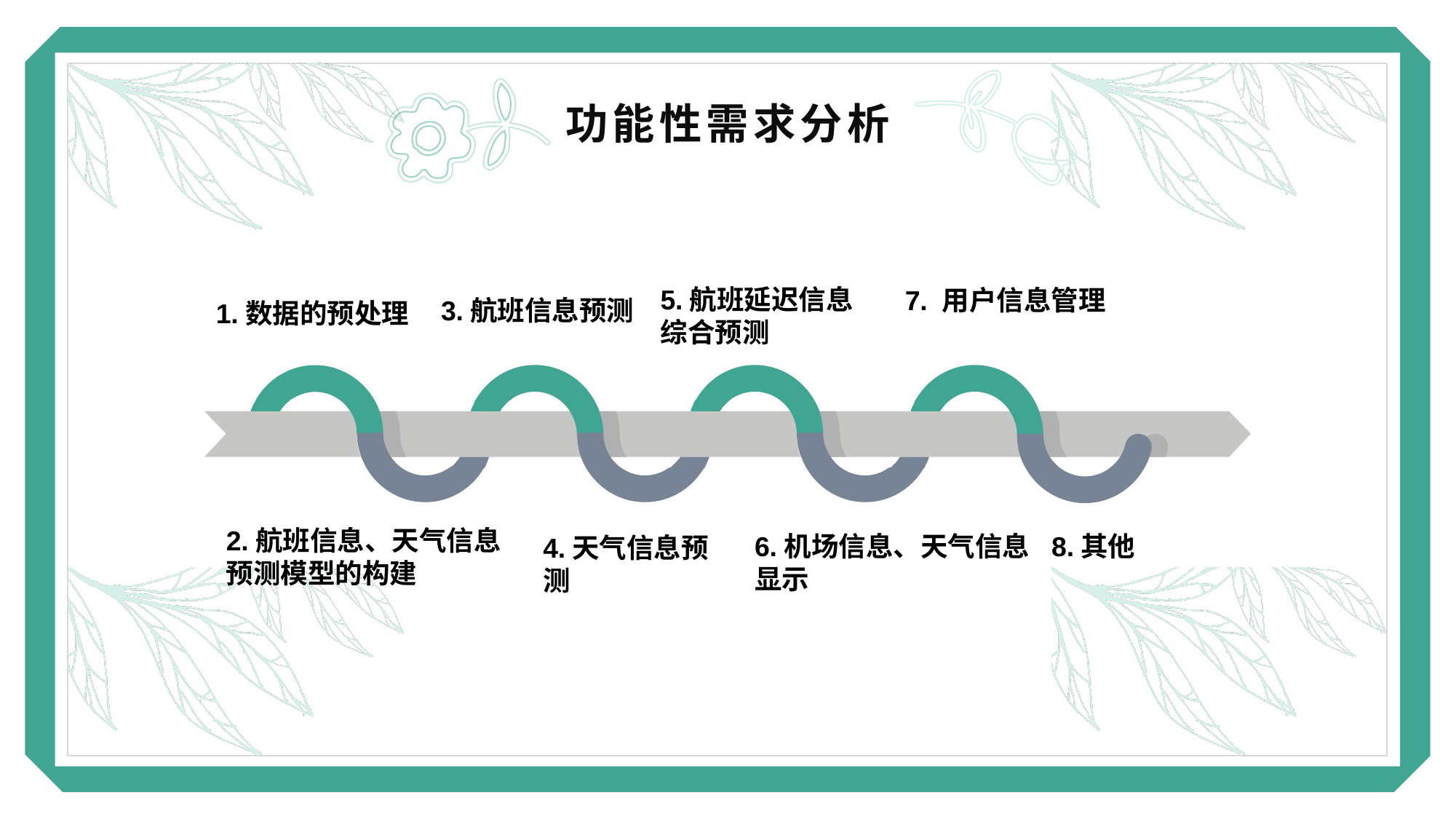

功能性需求分析
5.航班延迟信息综合预测
7. 用户信息管理
3.航班信息预测
1.数据的预处理

2.航班信息、天气信息预测模型的构建
6.机场信息、天气信息显示
8.其他
4.天气信息预测